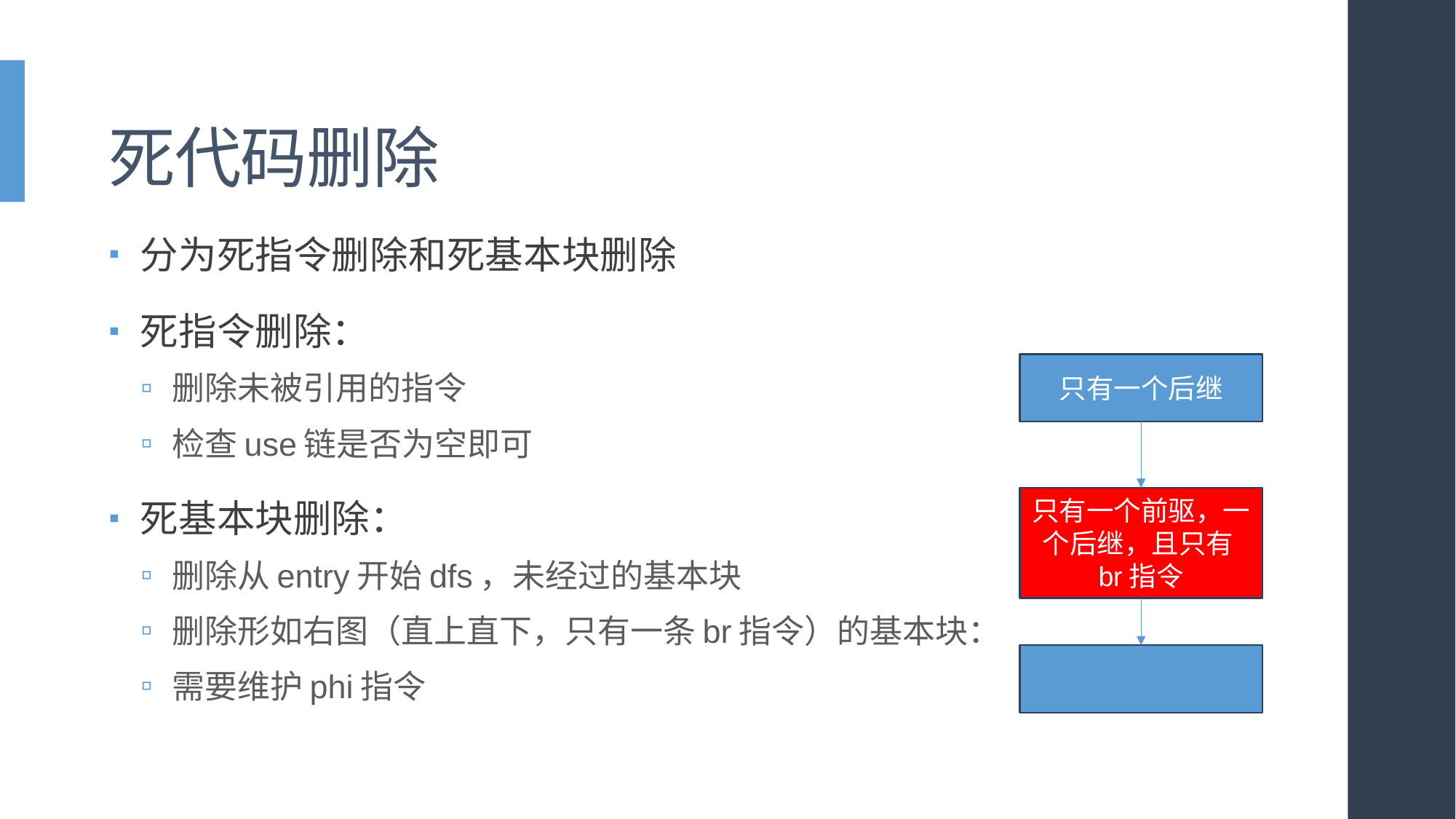

# 死代码删除
分为死指令删除和死基本块删除
死指令删除：
删除未被引用的指令
检查use链是否为空即可
死基本块删除：
删除从entry开始dfs，未经过的基本块
删除形如右图（直上直下，只有一条br指令）的基本块：
需要维护phi指令
只有一个后继
只有一个前驱，一个后继，且只有br指令